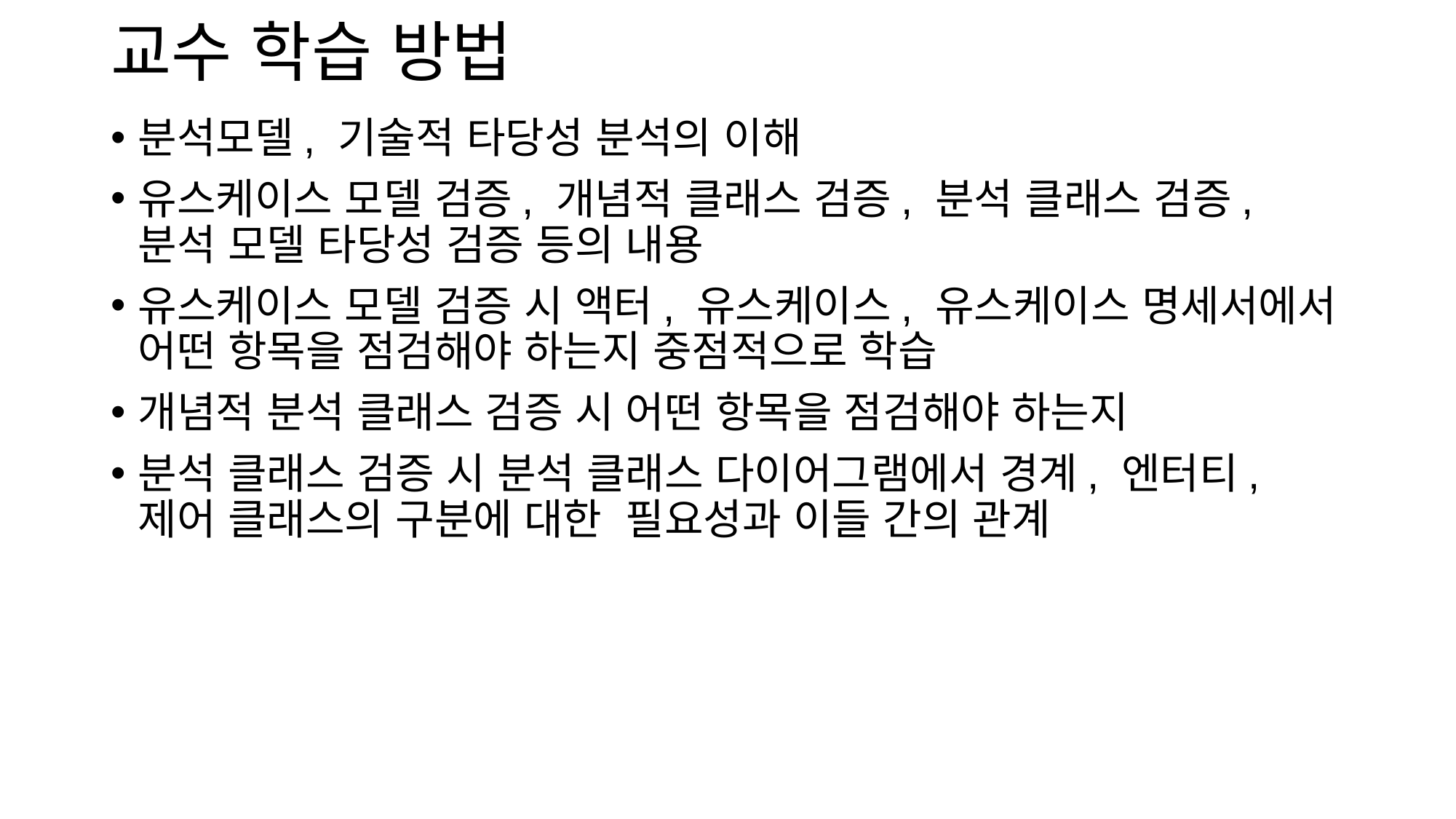

# 교수 학습 방법
분석모델, 기술적 타당성 분석의 이해
유스케이스 모델 검증, 개념적 클래스 검증, 분석 클래스 검증, 분석 모델 타당성 검증 등의 내용
유스케이스 모델 검증 시 액터, 유스케이스, 유스케이스 명세서에서 어떤 항목을 점검해야 하는지 중점적으로 학습
개념적 분석 클래스 검증 시 어떤 항목을 점검해야 하는지
분석 클래스 검증 시 분석 클래스 다이어그램에서 경계, 엔터티, 제어 클래스의 구분에 대한  필요성과 이들 간의 관계